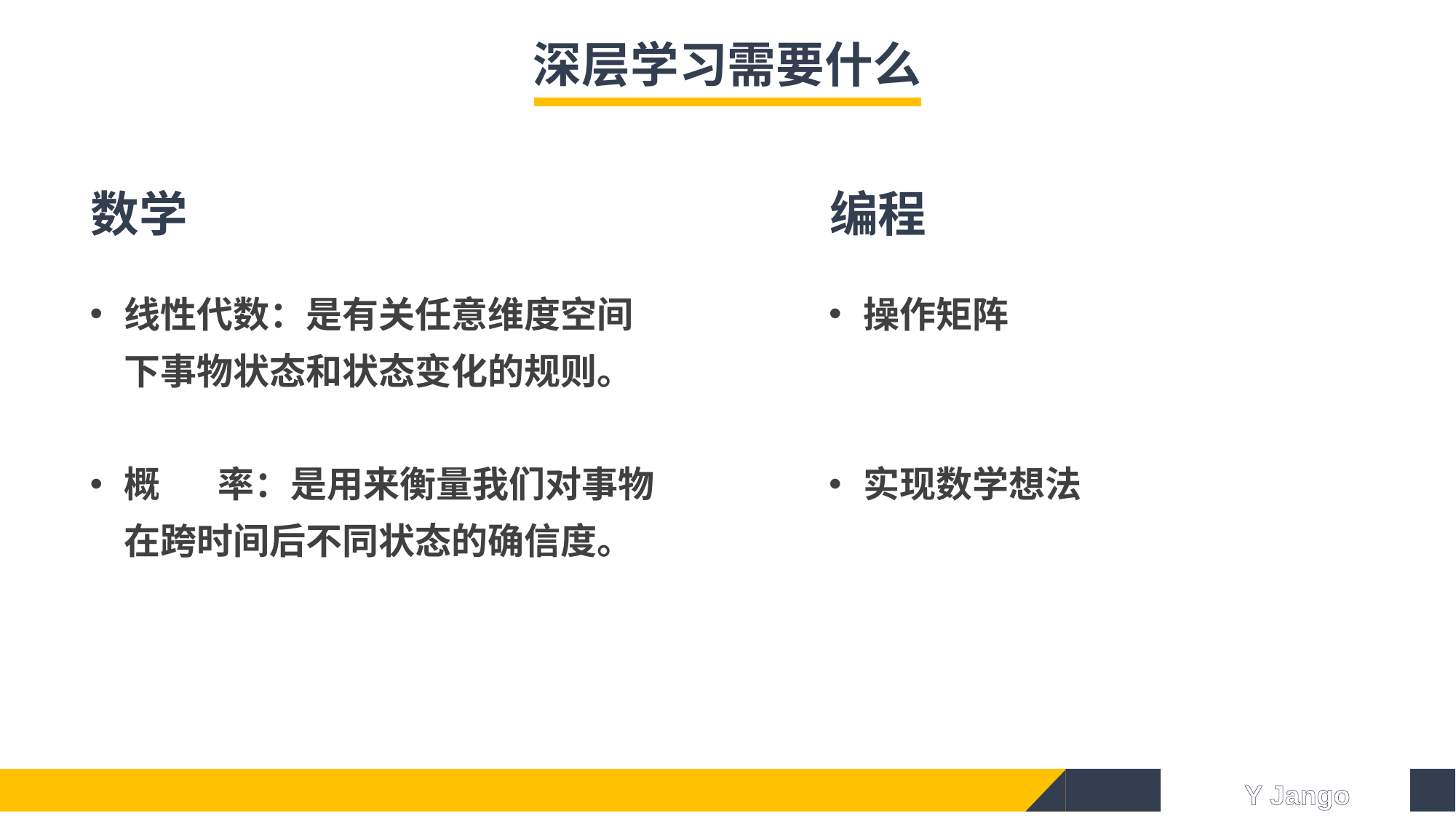

深层学习需要什么
数学
编程
线性代数：是有关任意维度空间下事物状态和状态变化的规则。

概       率：是用来衡量我们对事物在跨时间后不同状态的确信度。

操作矩阵

实现数学想法

Y Jango